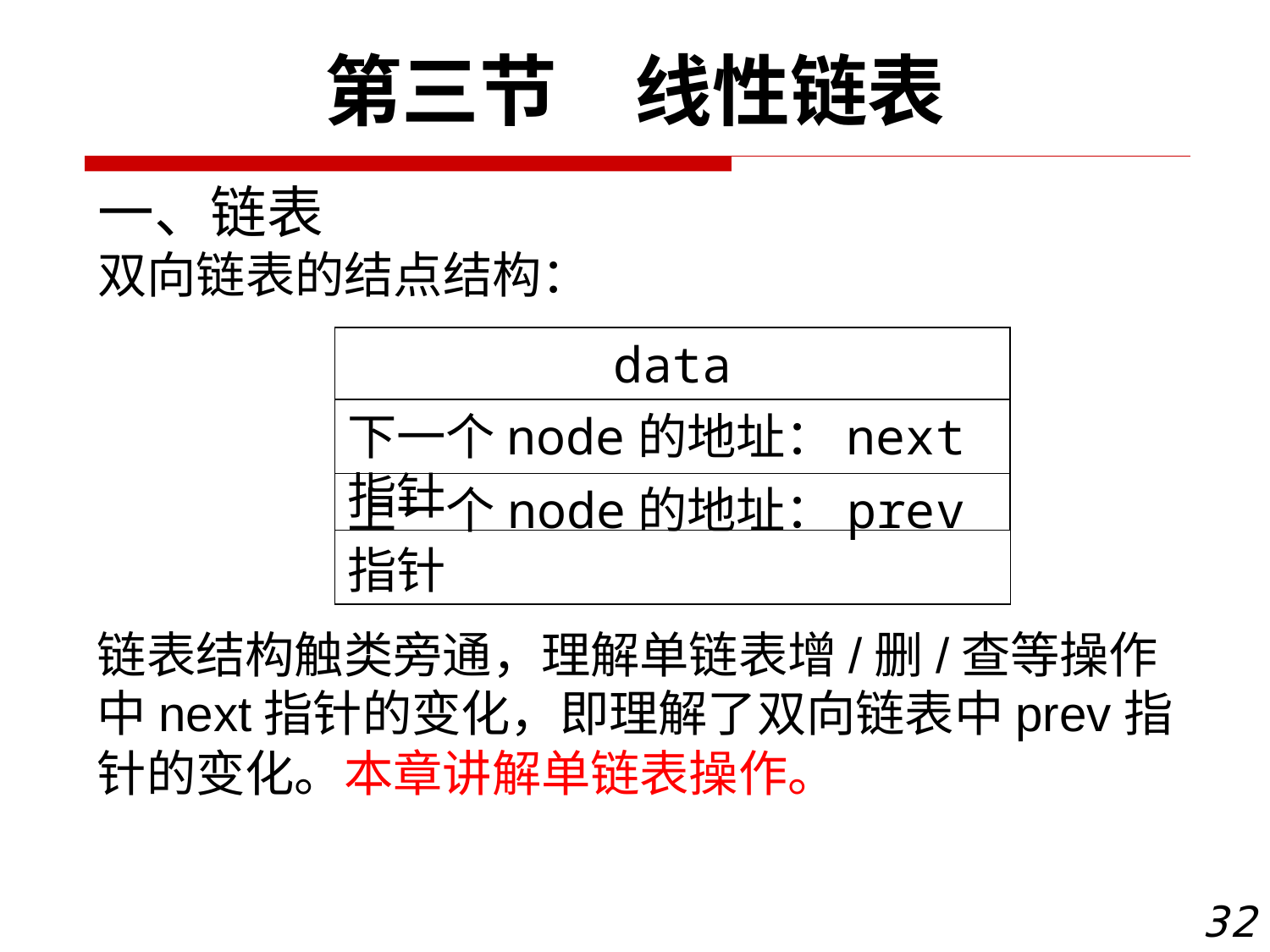

第三节　线性链表
一、链表
双向链表的结点结构：
data
下一个node的地址：next指针
上一个node的地址：prev指针
链表结构触类旁通，理解单链表增/删/查等操作中next指针的变化，即理解了双向链表中prev指针的变化。本章讲解单链表操作。
32